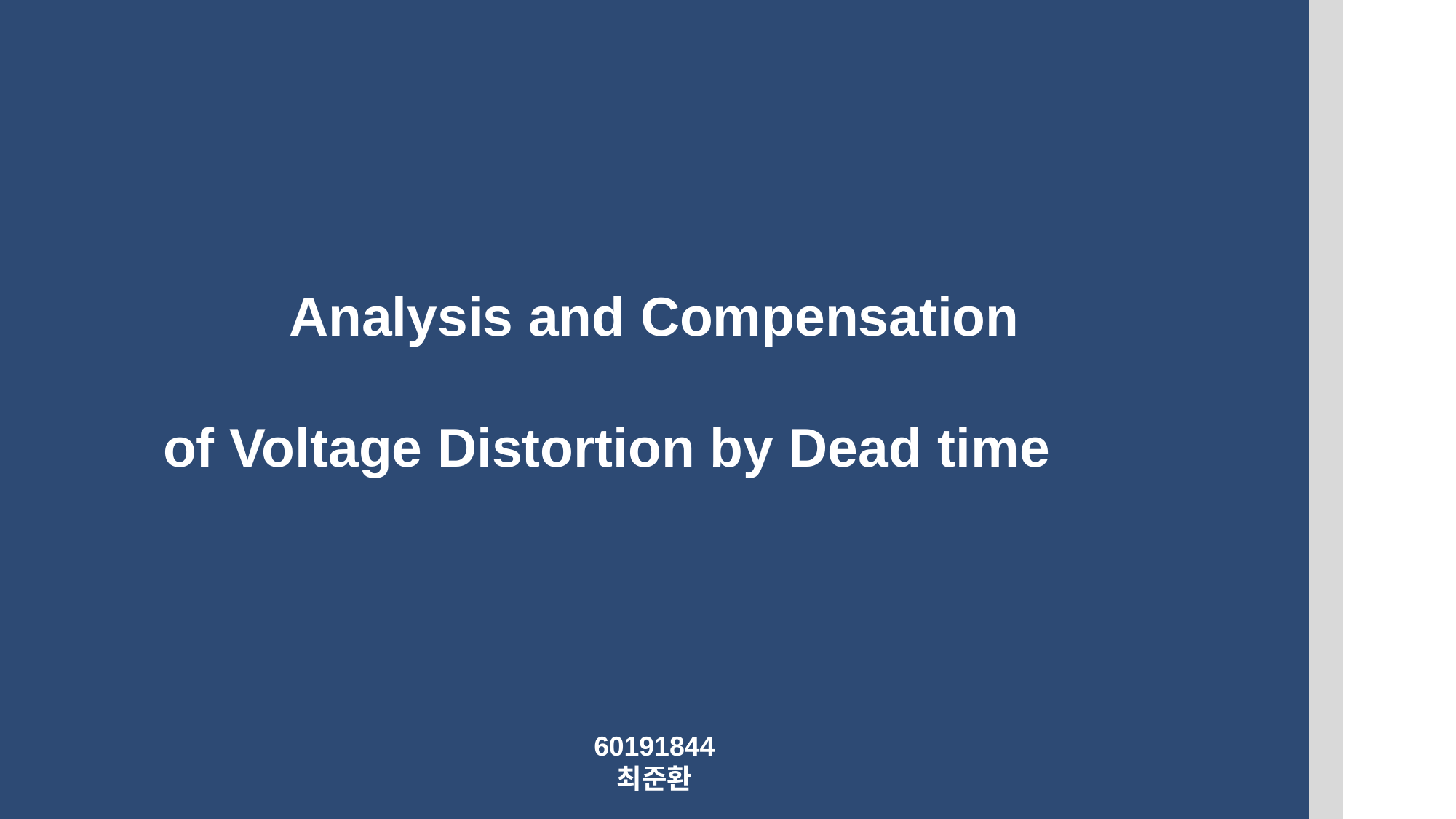

Analysis and Compensation

of Voltage Distortion by Dead time
60191844
최준환

1